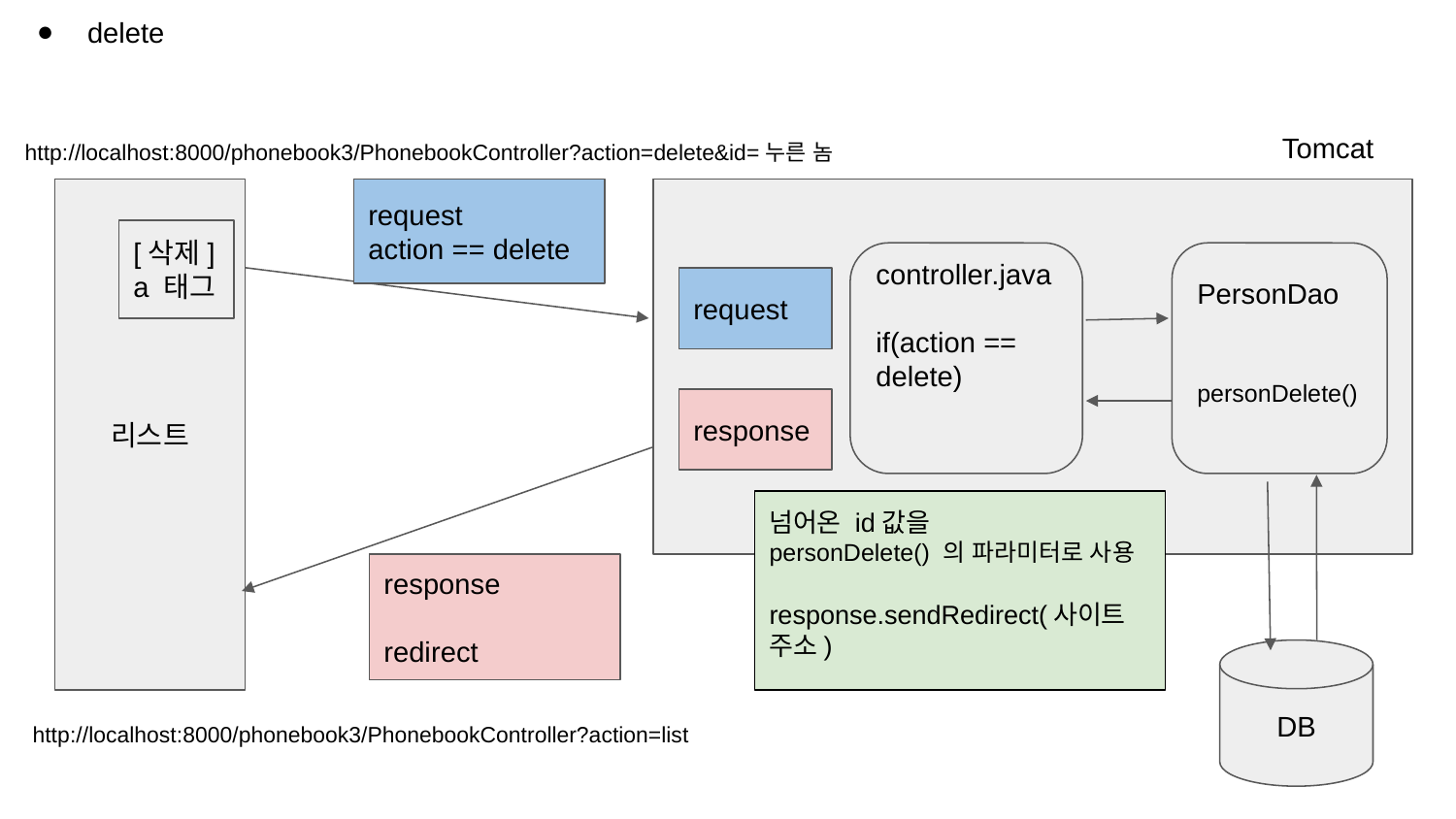

delete
Tomcat
http://localhost:8000/phonebook3/PhonebookController?action=delete&id=누른 놈
리스트
request
action == delete

[삭제]
a 태그
controller.java

if(action ==
delete)

PersonDao

personDelete()

request
response
넘어온 id값을
personDelete() 의 파라미터로 사용

response.sendRedirect(사이트
주소)

response

redirect
DB
http://localhost:8000/phonebook3/PhonebookController?action=list